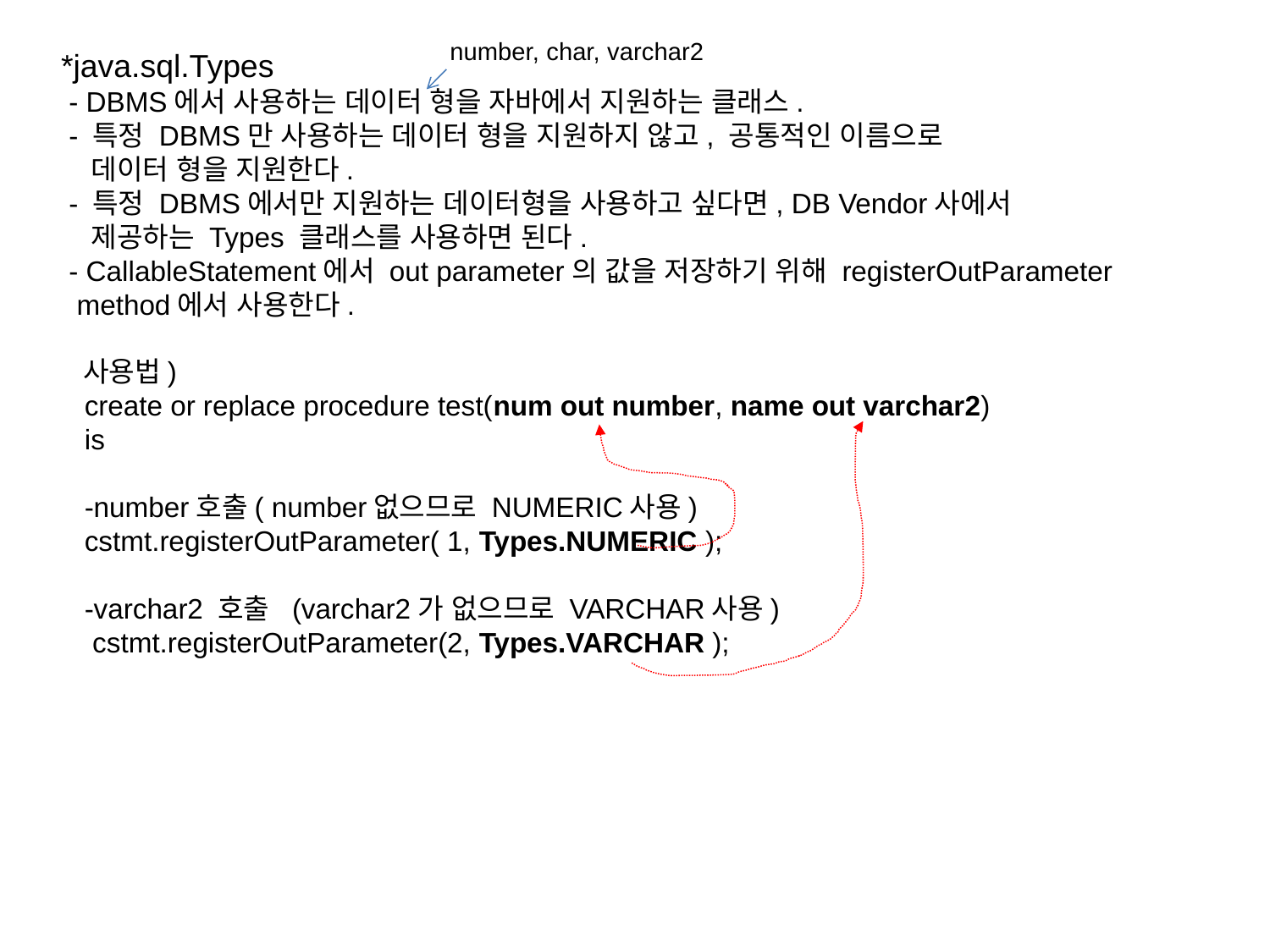

number, char, varchar2
*java.sql.Types
 - DBMS에서 사용하는 데이터 형을 자바에서 지원하는 클래스.
 - 특정 DBMS만 사용하는 데이터 형을 지원하지 않고, 공통적인 이름으로
   데이터 형을 지원한다.
 - 특정 DBMS에서만 지원하는 데이터형을 사용하고 싶다면, DB Vendor사에서
   제공하는 Types 클래스를 사용하면 된다.
 - CallableStatement에서 out parameter의 값을 저장하기 위해 registerOutParameter
  method에서 사용한다.

  사용법)
   create or replace procedure test(num out number, name out varchar2)
   is

   -number호출( number없으므로 NUMERIC사용)
   cstmt.registerOutParameter( 1, Types.NUMERIC );

   -varchar2 호출  (varchar2가 없으므로 VARCHAR사용)
    cstmt.registerOutParameter(2, Types.VARCHAR );